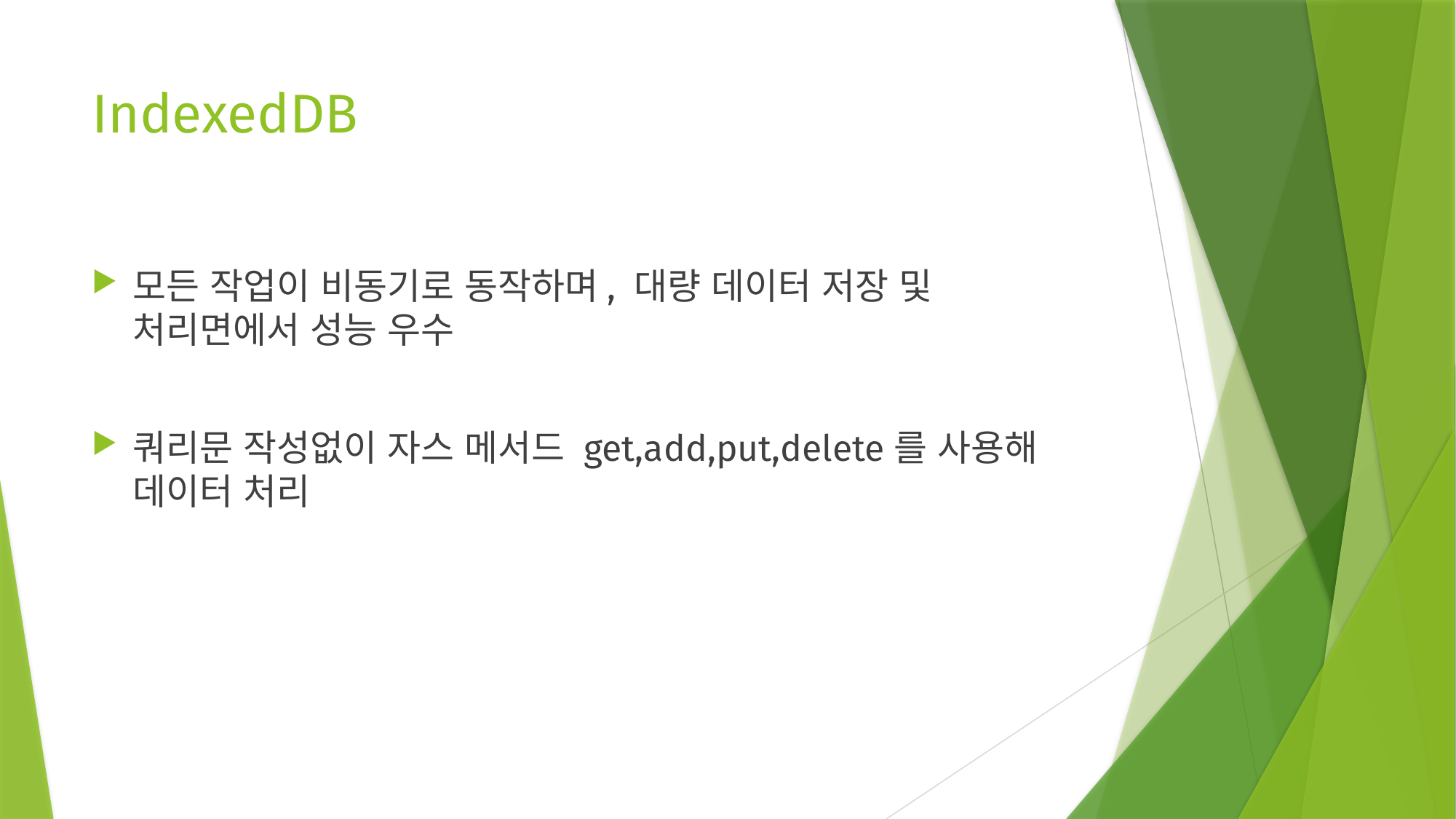

# IndexedDB
모든 작업이 비동기로 동작하며, 대량 데이터 저장 및 처리면에서 성능 우수

쿼리문 작성없이 자스 메서드 get,add,put,delete를 사용해 데이터 처리